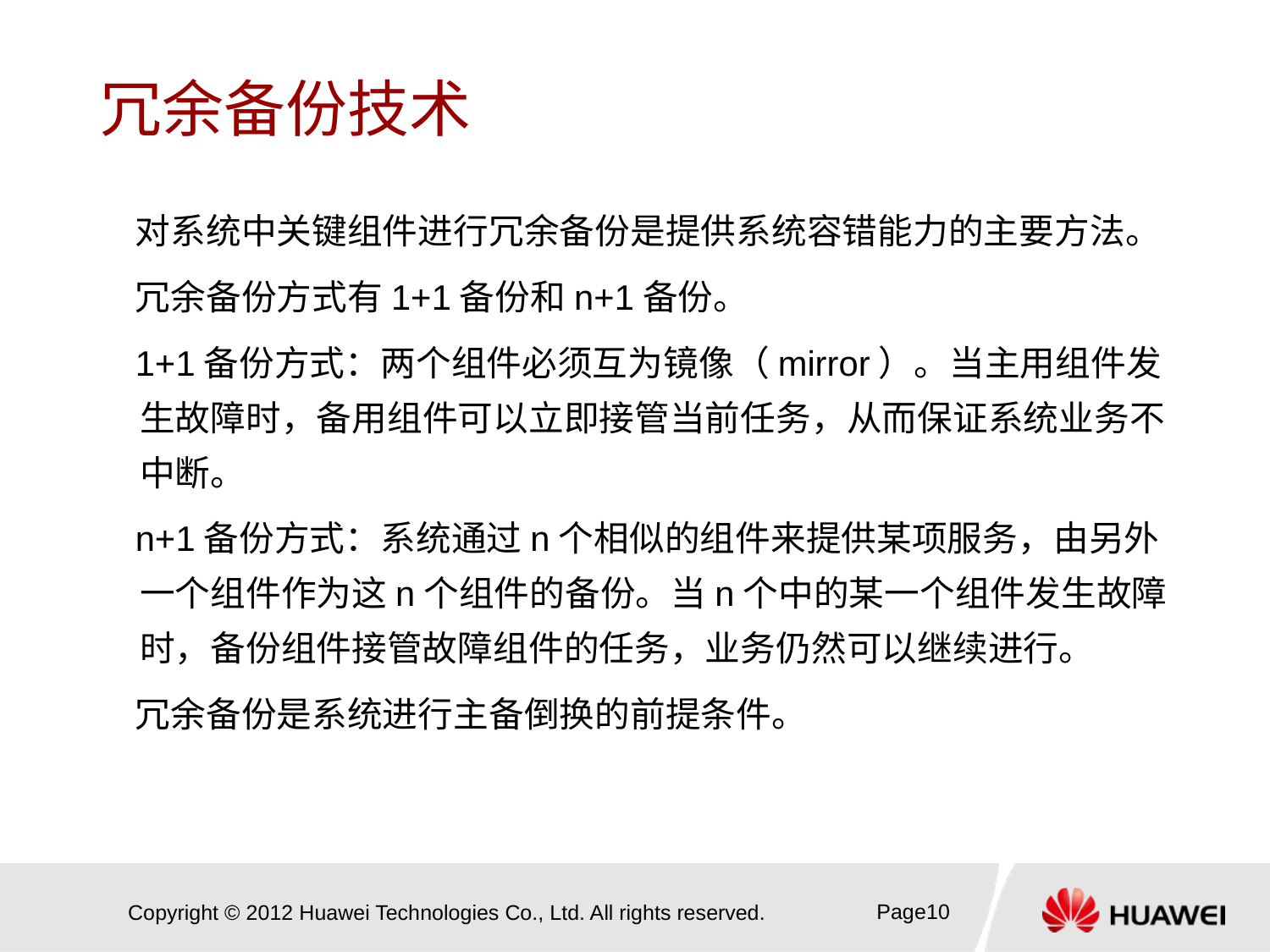

# 冗余备份技术
对系统中关键组件进行冗余备份是提供系统容错能力的主要方法。
冗余备份方式有1+1备份和n+1备份。
1+1备份方式：两个组件必须互为镜像（mirror）。当主用组件发生故障时，备用组件可以立即接管当前任务，从而保证系统业务不中断。
n+1备份方式：系统通过n个相似的组件来提供某项服务，由另外一个组件作为这n个组件的备份。当n个中的某一个组件发生故障时，备份组件接管故障组件的任务，业务仍然可以继续进行。
冗余备份是系统进行主备倒换的前提条件。

Page10